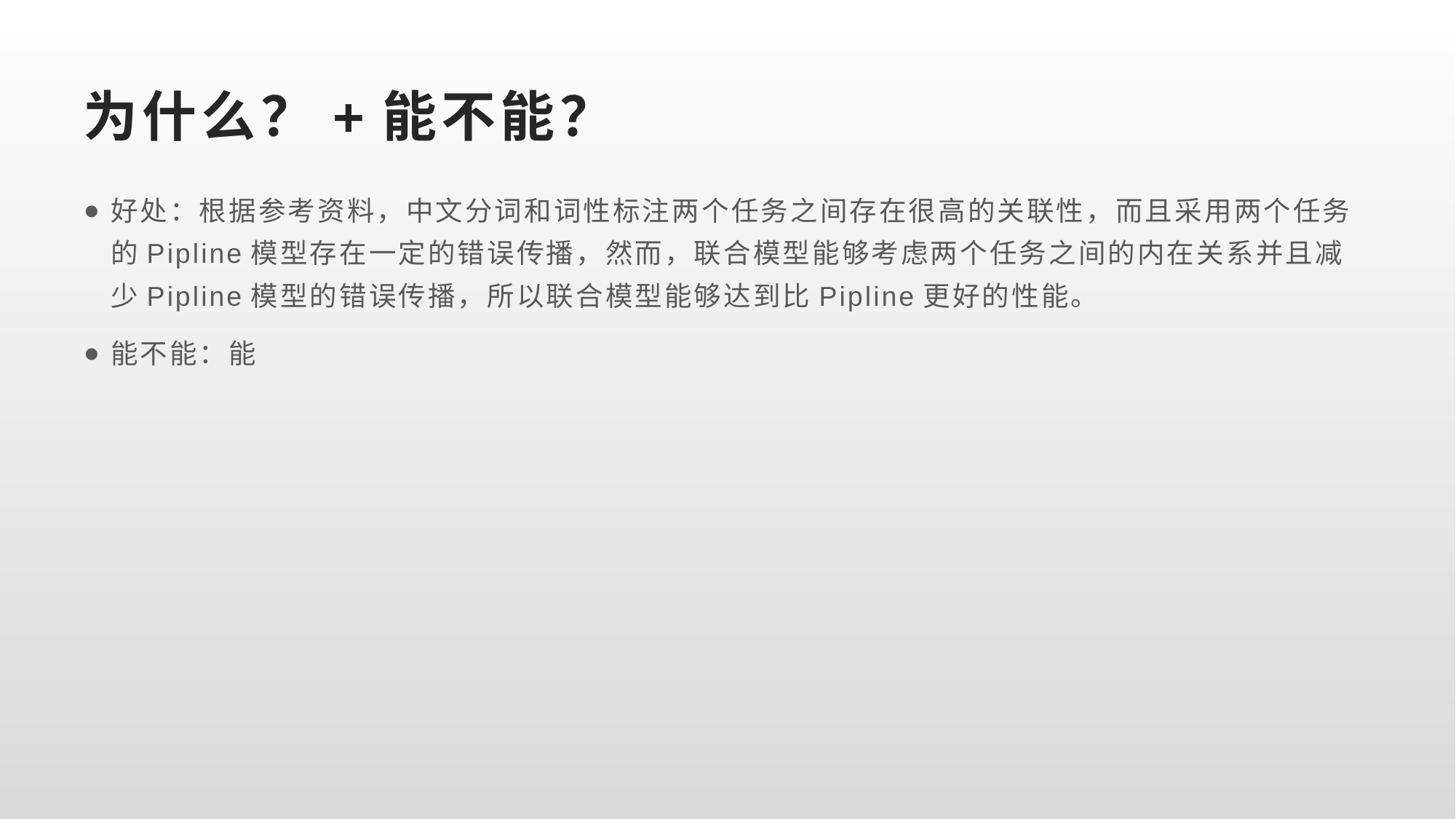

# 为什么？+能不能？
好处：根据参考资料，中文分词和词性标注两个任务之间存在很高的关联性，而且采用两个任务的Pipline模型存在一定的错误传播，然而，联合模型能够考虑两个任务之间的内在关系并且减少Pipline模型的错误传播，所以联合模型能够达到比Pipline更好的性能。
能不能：能